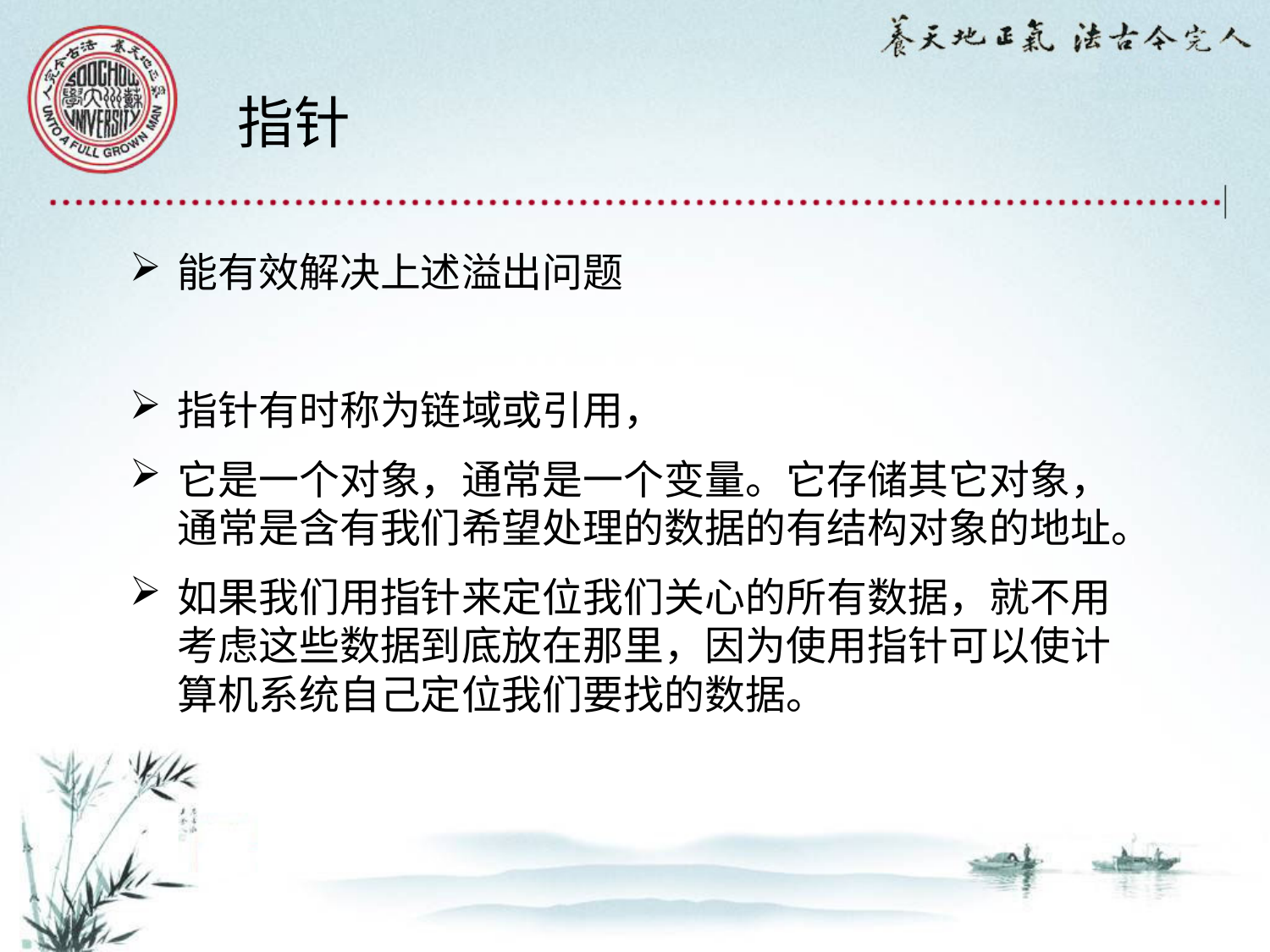

指针
能有效解决上述溢出问题

指针有时称为链域或引用，
它是一个对象，通常是一个变量。它存储其它对象，通常是含有我们希望处理的数据的有结构对象的地址。
如果我们用指针来定位我们关心的所有数据，就不用考虑这些数据到底放在那里，因为使用指针可以使计算机系统自己定位我们要找的数据。